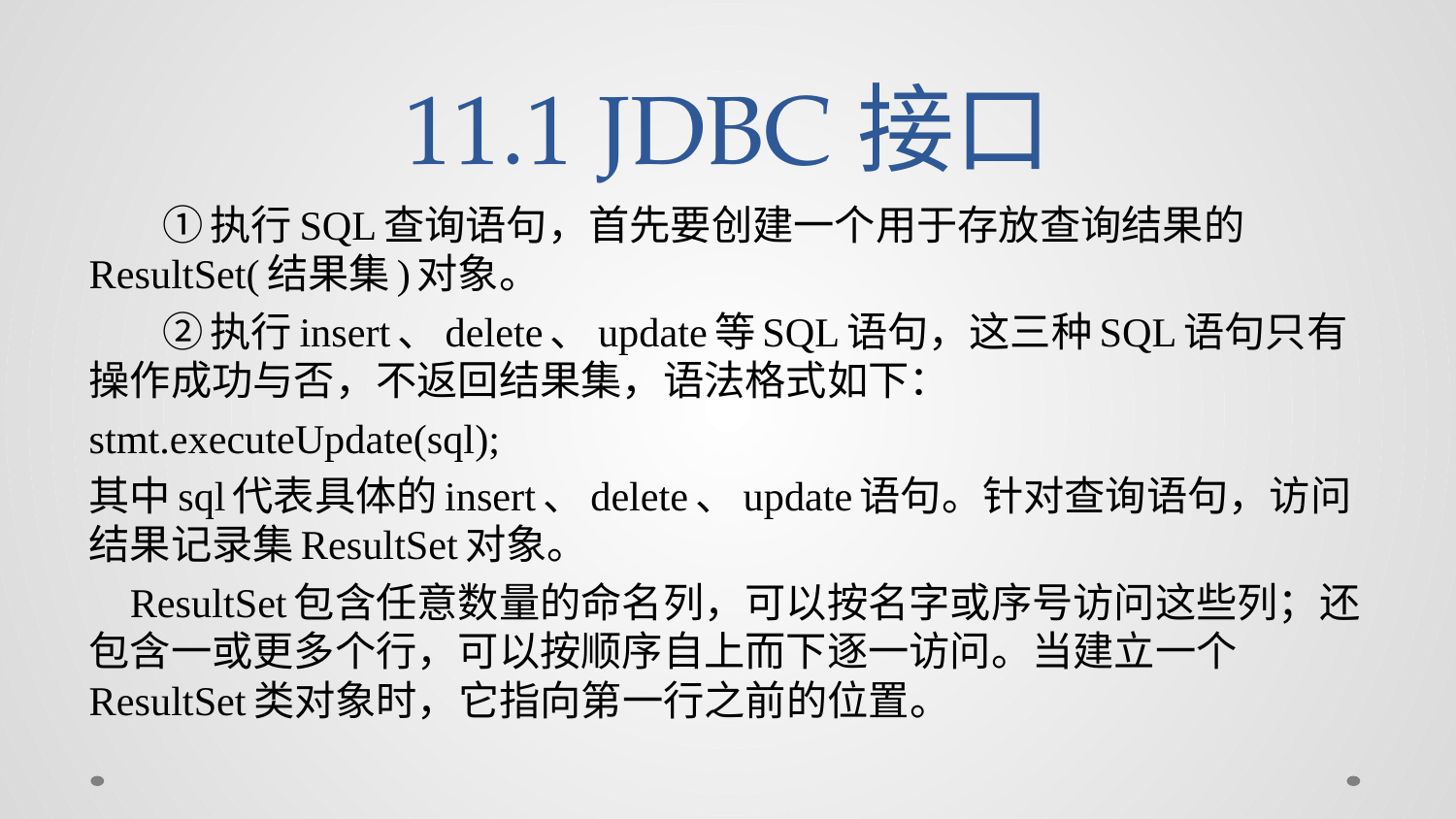

# 11.1 JDBC接口
        ①执行SQL查询语句，首先要创建一个用于存放查询结果的ResultSet(结果集)对象。
        ②执行insert、delete、update等SQL语句，这三种SQL语句只有操作成功与否，不返回结果集，语法格式如下：
stmt.executeUpdate(sql);
其中sql代表具体的insert、delete、update语句。针对查询语句，访问结果记录集ResultSet对象。
    ResultSet包含任意数量的命名列，可以按名字或序号访问这些列；还包含一或更多个行，可以按顺序自上而下逐一访问。当建立一个ResultSet类对象时，它指向第一行之前的位置。